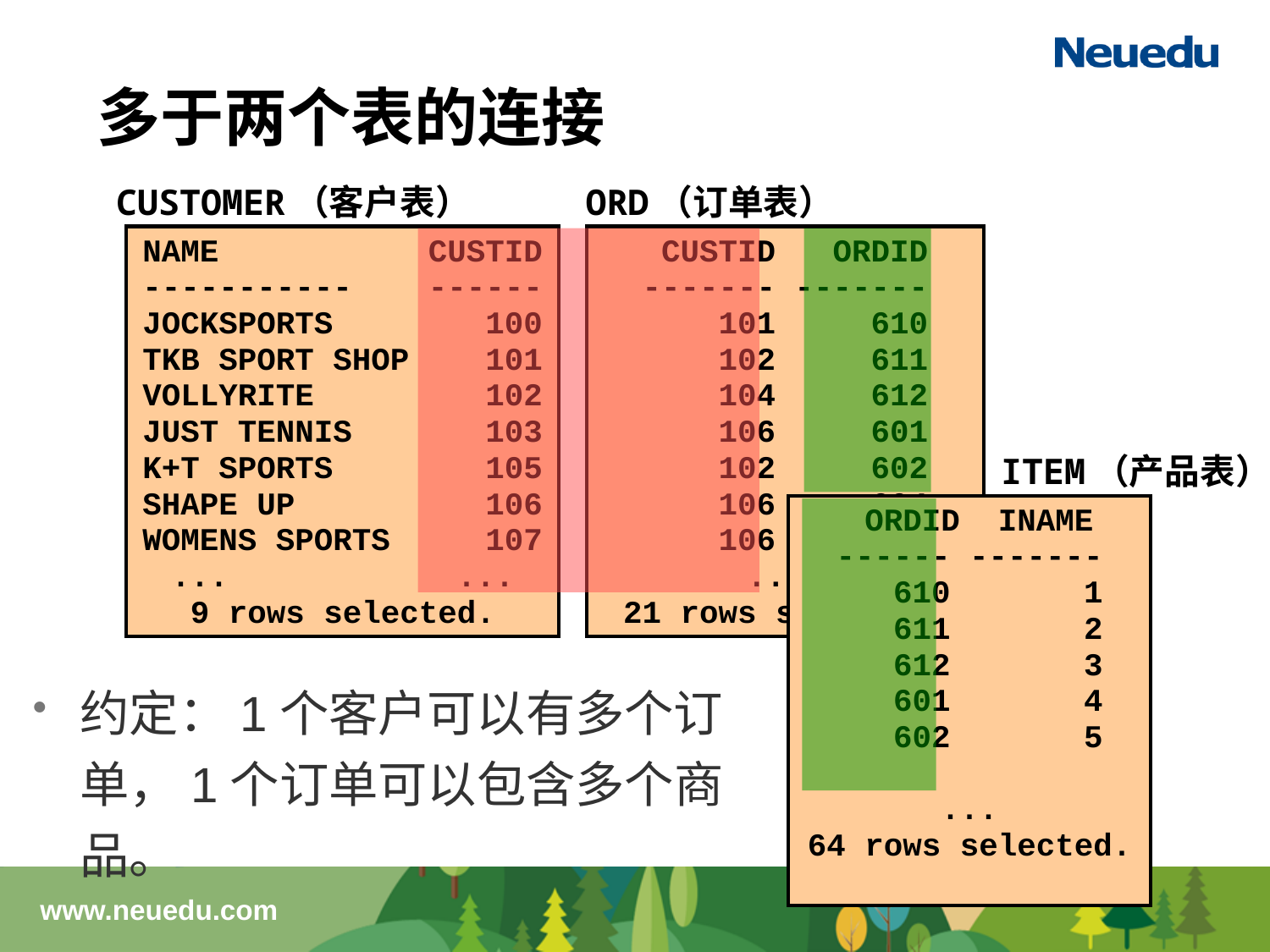

# 多于两个表的连接
CUSTOMER（客户表）
ORD（订单表）
 CUSTID   ORDID
------- -------
    101     610
    102     611
    104     612
    106     601
    102     602
    106     604
    106     605
...
21 rows selected.
NAME	CUSTID
-----------	------
JOCKSPORTS	   100
TKB SPORT SHOP	   101
VOLLYRITE	   102
JUST TENNIS	   103
K+T SPORTS	   105
SHAPE UP	   106
WOMENS SPORTS     107
...	...
9 rows selected.

ITEM（产品表）
 ORDID  INAME
------ -------
   610       1
   611       2
   612       3
   601       4
   602       5

...
64 rows selected.
约定：1个客户可以有多个订单，1个订单可以包含多个商品。